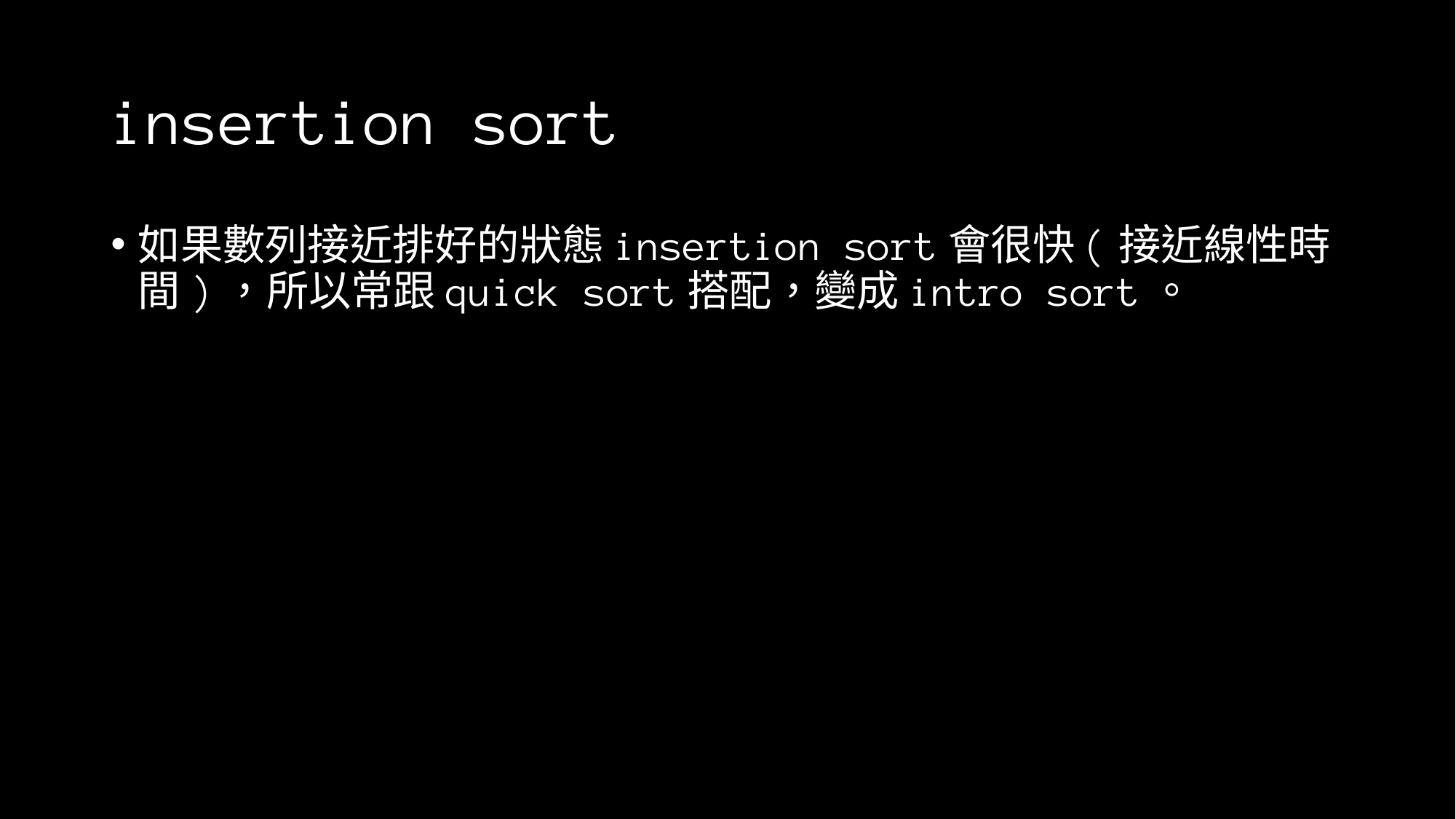

# insertion sort
如果數列接近排好的狀態insertion sort會很快(接近線性時間)，所以常跟quick sort搭配，變成intro sort。